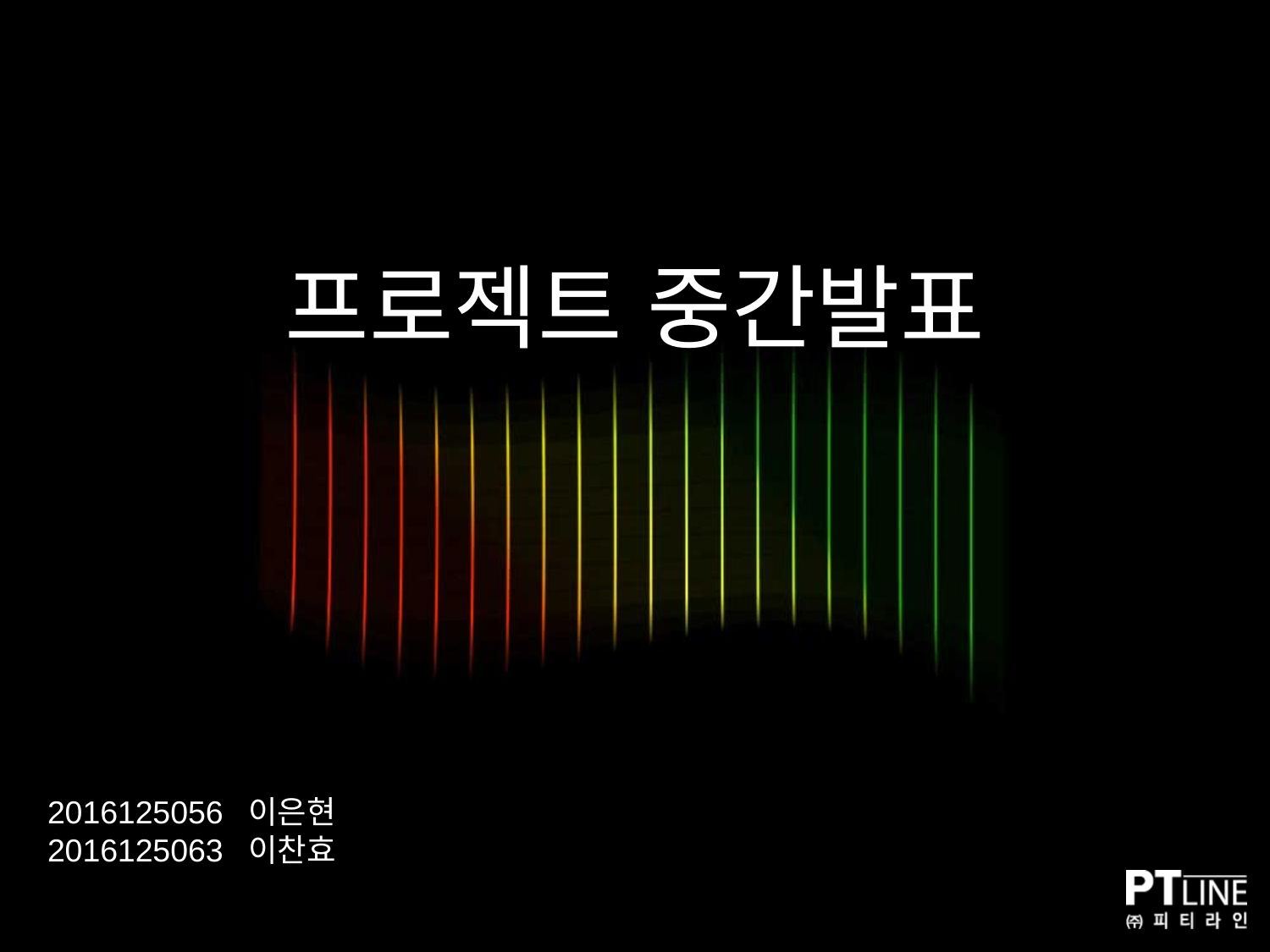

# 프로젝트 중간발표
2016125056  이은현
2016125063  이찬효